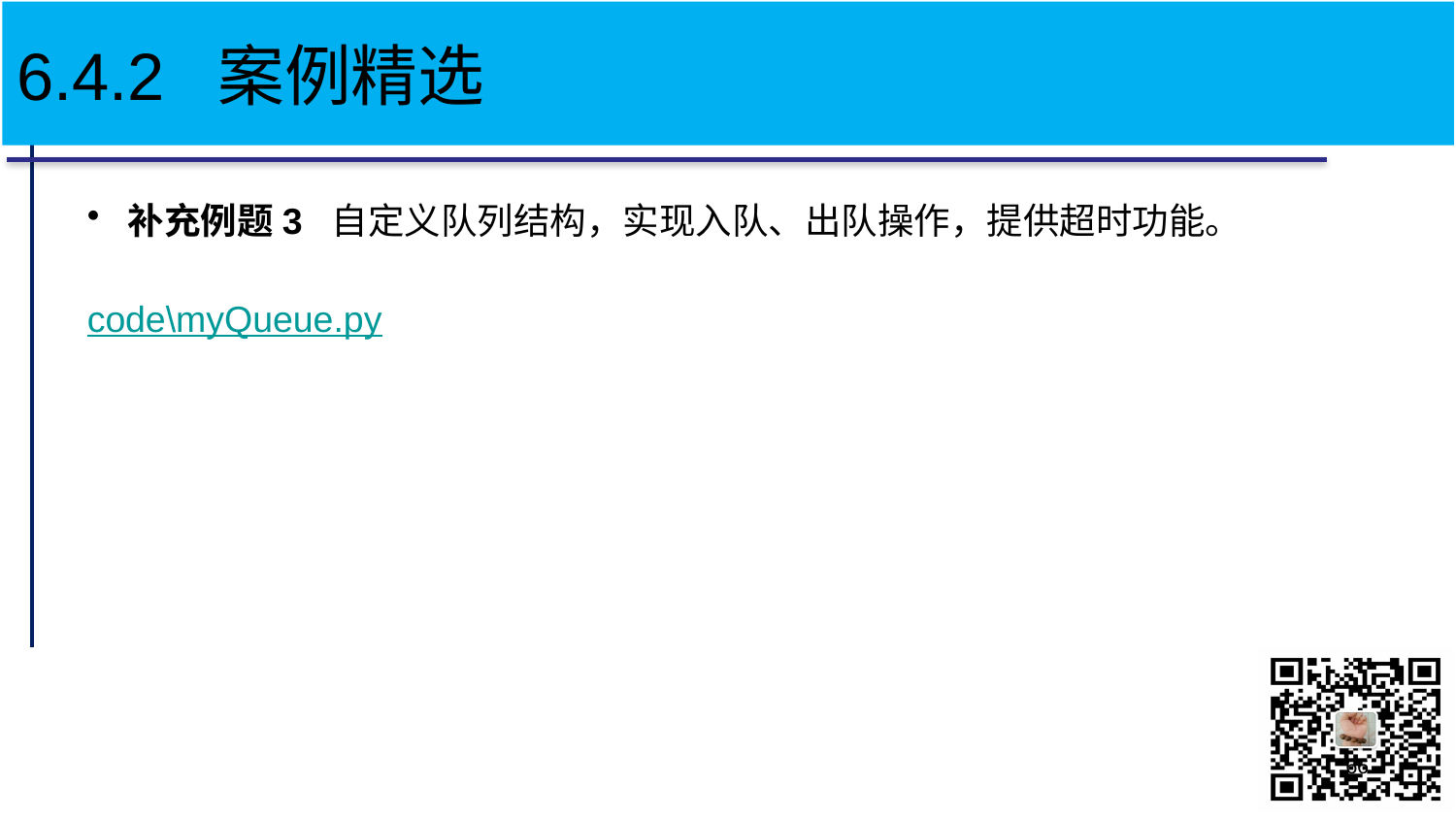

# 6.4.2  案例精选
补充例题3  自定义队列结构，实现入队、出队操作，提供超时功能。

code\myQueue.py
66